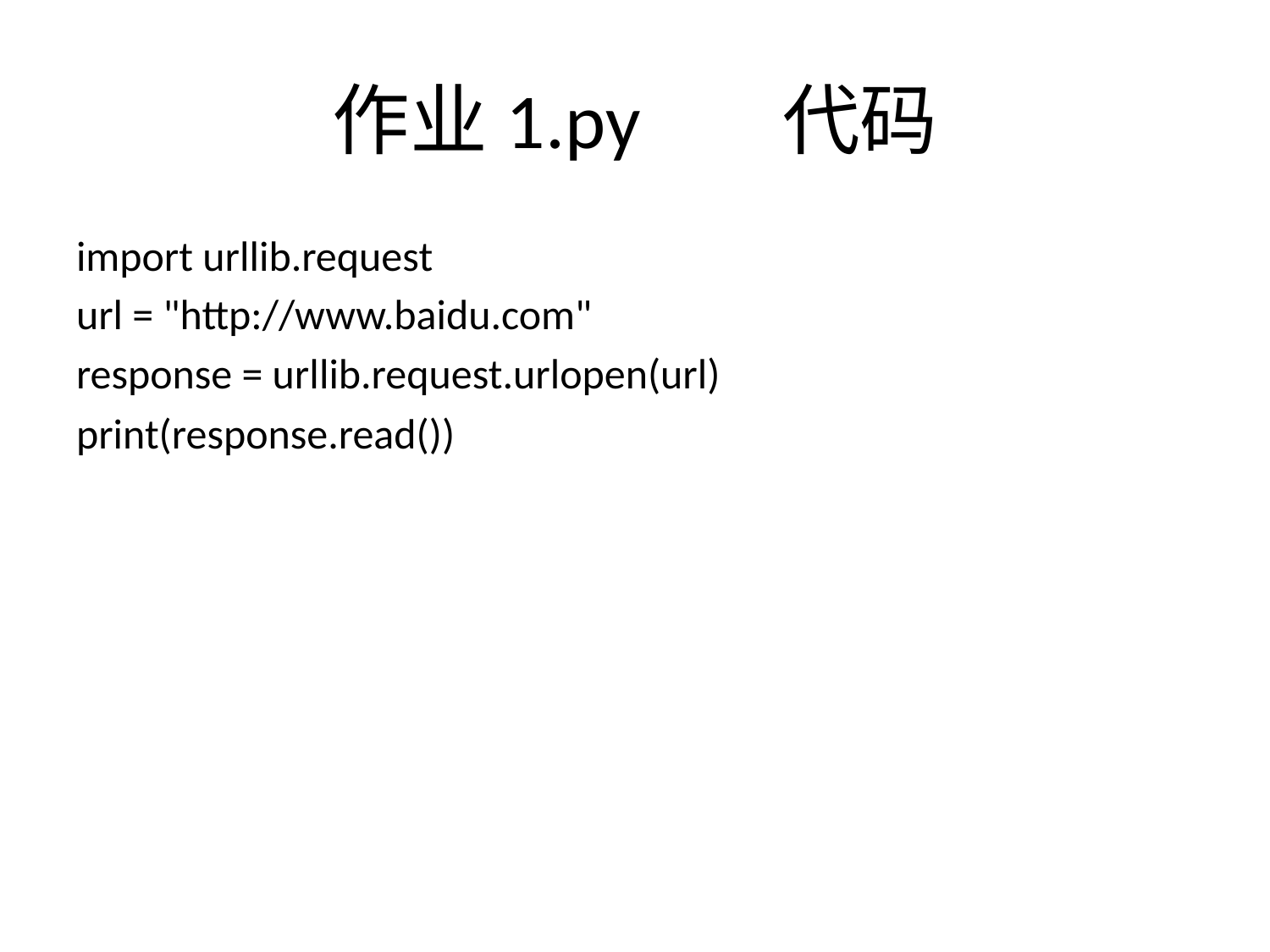

# 作业1.py       代码
import urllib.request
url = "http://www.baidu.com"
response = urllib.request.urlopen(url)
print(response.read())